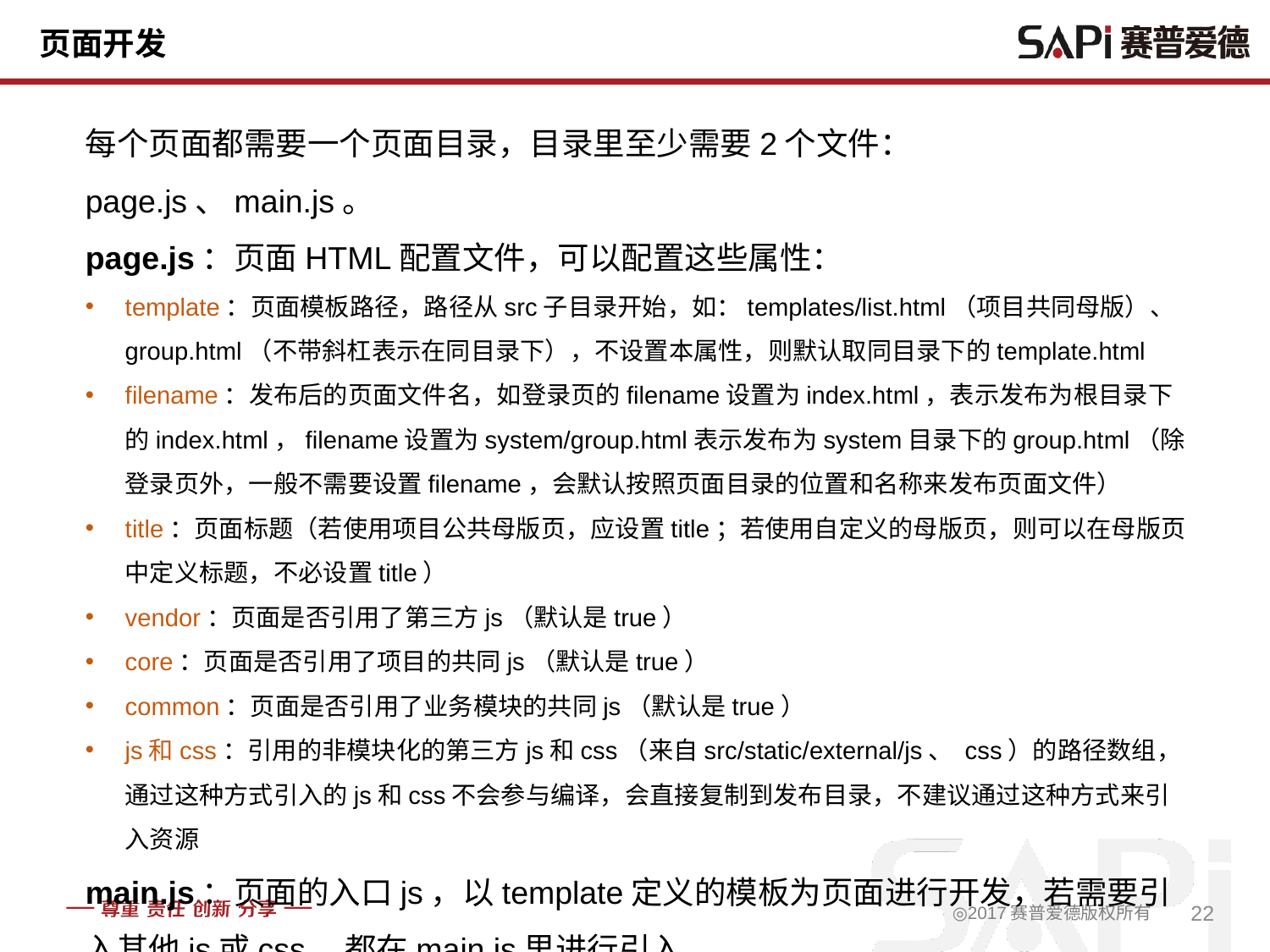

# 页面开发
每个页面都需要一个页面目录，目录里至少需要2个文件：page.js、main.js。
page.js：页面HTML配置文件，可以配置这些属性：
template：页面模板路径，路径从src子目录开始，如：templates/list.html（项目共同母版）、group.html（不带斜杠表示在同目录下），不设置本属性，则默认取同目录下的template.html
filename：发布后的页面文件名，如登录页的filename设置为index.html，表示发布为根目录下的index.html，filename设置为system/group.html表示发布为system目录下的group.html（除登录页外，一般不需要设置filename，会默认按照页面目录的位置和名称来发布页面文件）
title：页面标题（若使用项目公共母版页，应设置title；若使用自定义的母版页，则可以在母版页中定义标题，不必设置title）
vendor：页面是否引用了第三方js（默认是true）
core：页面是否引用了项目的共同js（默认是true）
common：页面是否引用了业务模块的共同js（默认是true）
js和css：引用的非模块化的第三方js和css（来自src/static/external/js、 css）的路径数组，通过这种方式引入的js和css不会参与编译，会直接复制到发布目录，不建议通过这种方式来引入资源
main.js：页面的入口js，以template定义的模板为页面进行开发，若需要引入其他js或css，都在main.js里进行引入。

22